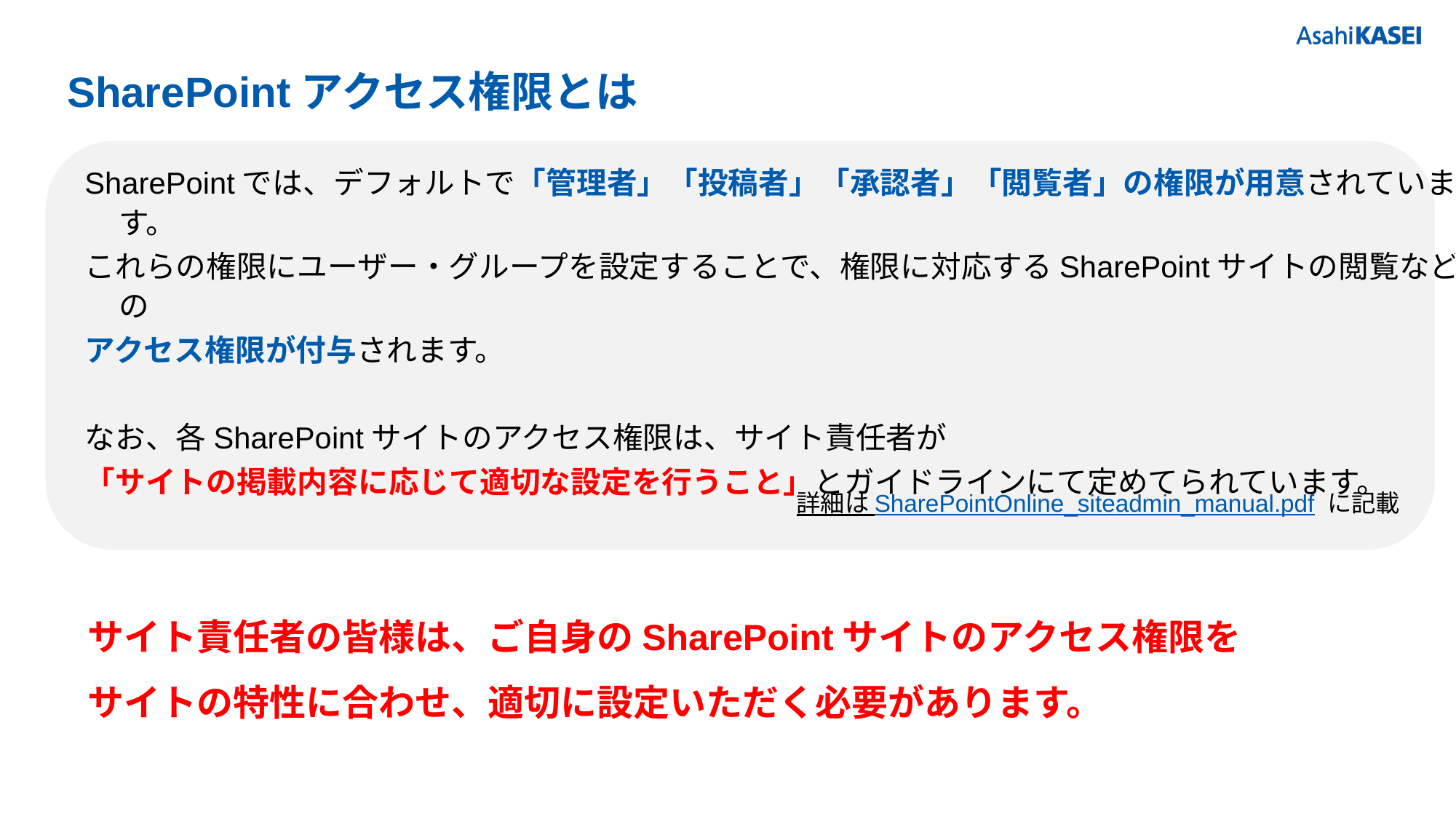

# SharePointアクセス権限とは

SharePointでは、デフォルトで「管理者」「投稿者」「承認者」「閲覧者」の権限が用意されています。
これらの権限にユーザー・グループを設定することで、権限に対応するSharePointサイトの閲覧などの
アクセス権限が付与されます。

なお、各SharePointサイトのアクセス権限は、サイト責任者が
「サイトの掲載内容に応じて適切な設定を行うこと」とガイドラインにて定めてられています。

詳細は SharePointOnline_siteadmin_manual.pdf に記載
サイト責任者の皆様は、ご自身のSharePointサイトのアクセス権限を
サイトの特性に合わせ、適切に設定いただく必要があります。